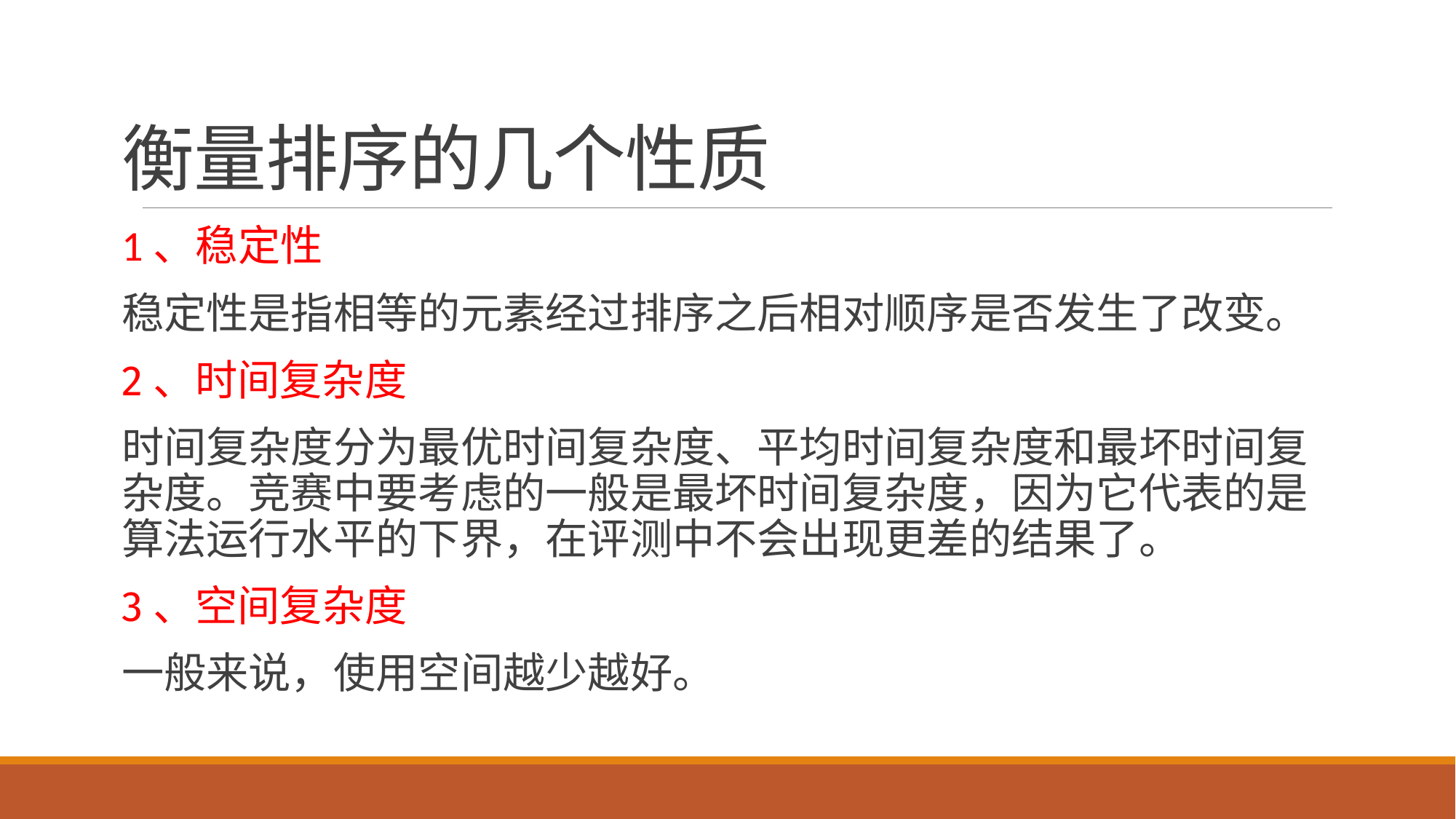

# 衡量排序的几个性质
1、稳定性
稳定性是指相等的元素经过排序之后相对顺序是否发生了改变。
2、时间复杂度
时间复杂度分为最优时间复杂度、平均时间复杂度和最坏时间复杂度。竞赛中要考虑的一般是最坏时间复杂度，因为它代表的是算法运行水平的下界，在评测中不会出现更差的结果了。
3、空间复杂度
一般来说，使用空间越少越好。